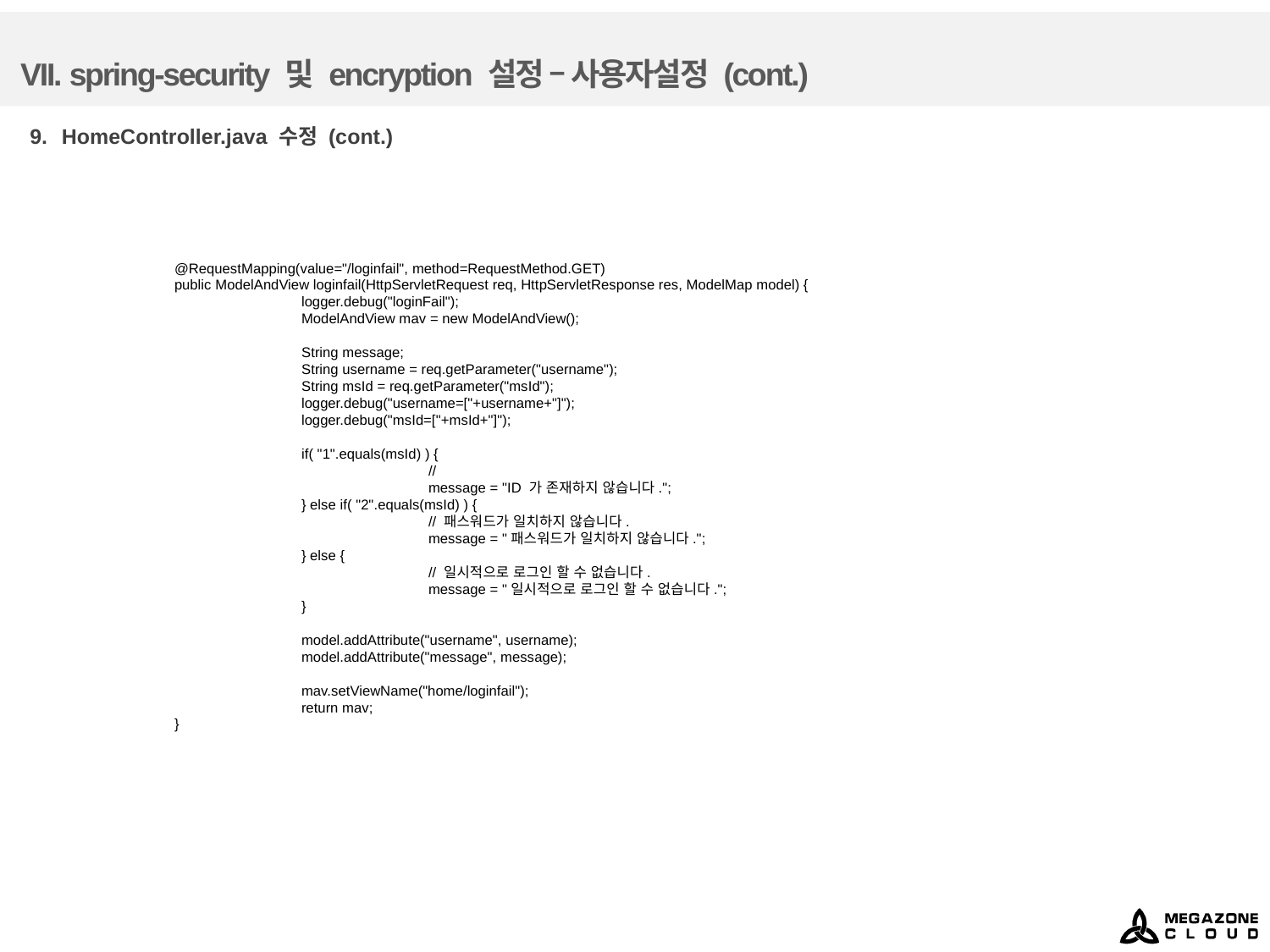

# VII. spring-security 및 encryption 설정 – 사용자설정 (cont.)
HomeController.java 수정 (cont.)

	@RequestMapping(value="/loginfail", method=RequestMethod.GET)
	public ModelAndView loginfail(HttpServletRequest req, HttpServletResponse res, ModelMap model) {
		logger.debug("loginFail");
		ModelAndView mav = new ModelAndView();

		String message;
		String username = req.getParameter("username");
		String msId = req.getParameter("msId");
		logger.debug("username=["+username+"]");
		logger.debug("msId=["+msId+"]");

		if( "1".equals(msId) ) {
			//
			message = "ID 가 존재하지 않습니다.";
		} else if( "2".equals(msId) ) {
			// 패스워드가 일치하지 않습니다.
			message = "패스워드가 일치하지 않습니다.";
		} else {
			// 일시적으로 로그인 할 수 없습니다.
			message = "일시적으로 로그인 할 수 없습니다.";
		}

		model.addAttribute("username", username);
		model.addAttribute("message", message);

		mav.setViewName("home/loginfail");
		return mav;
	}